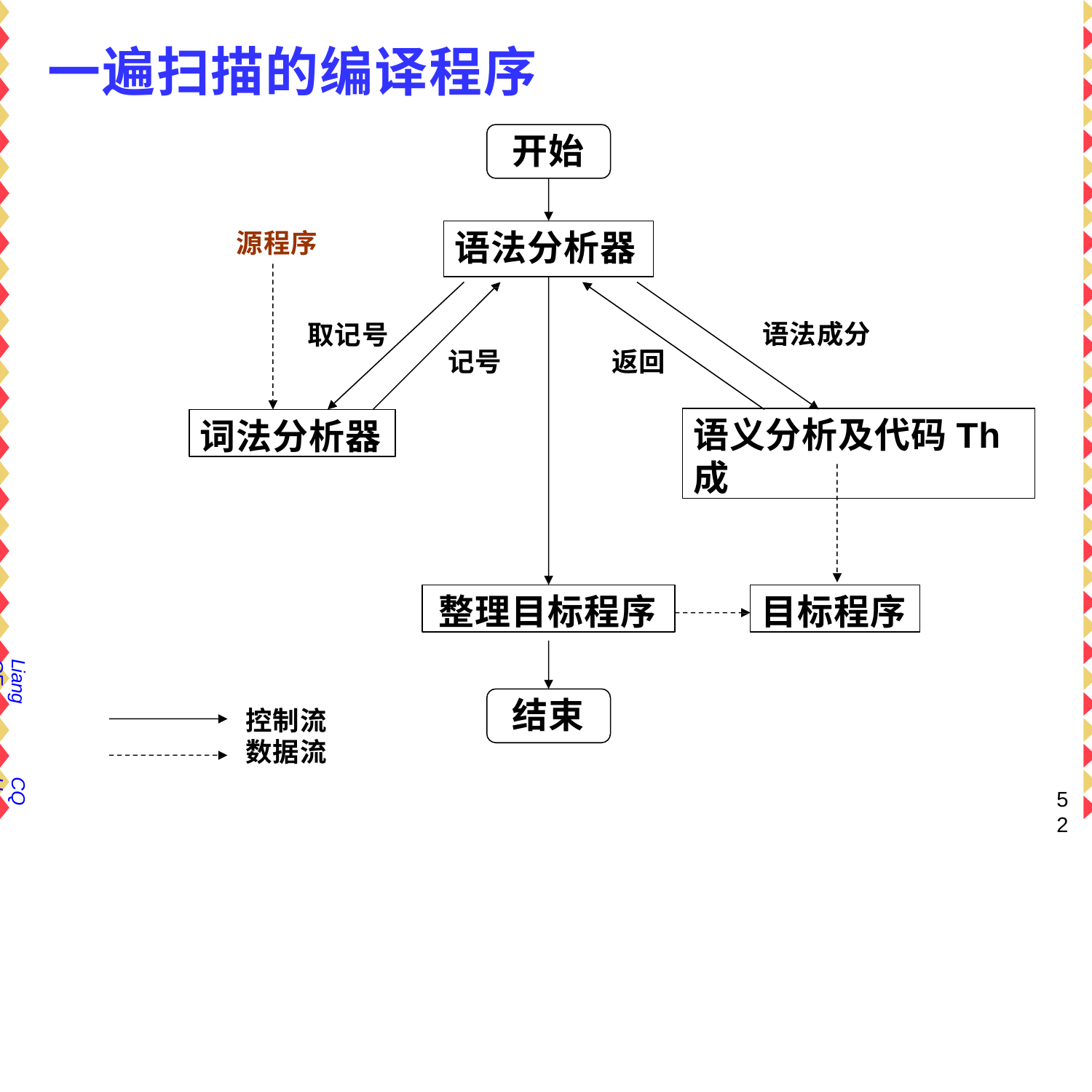

# 一遍扫描的编译程序

开始

语法分析器
源程序

语法成分
取记号
记号
返回
语义分析及代码Th成
词法分析器

整理目标程序
目标程序

Liang GE

结束
控制流 数据流

CQU
52